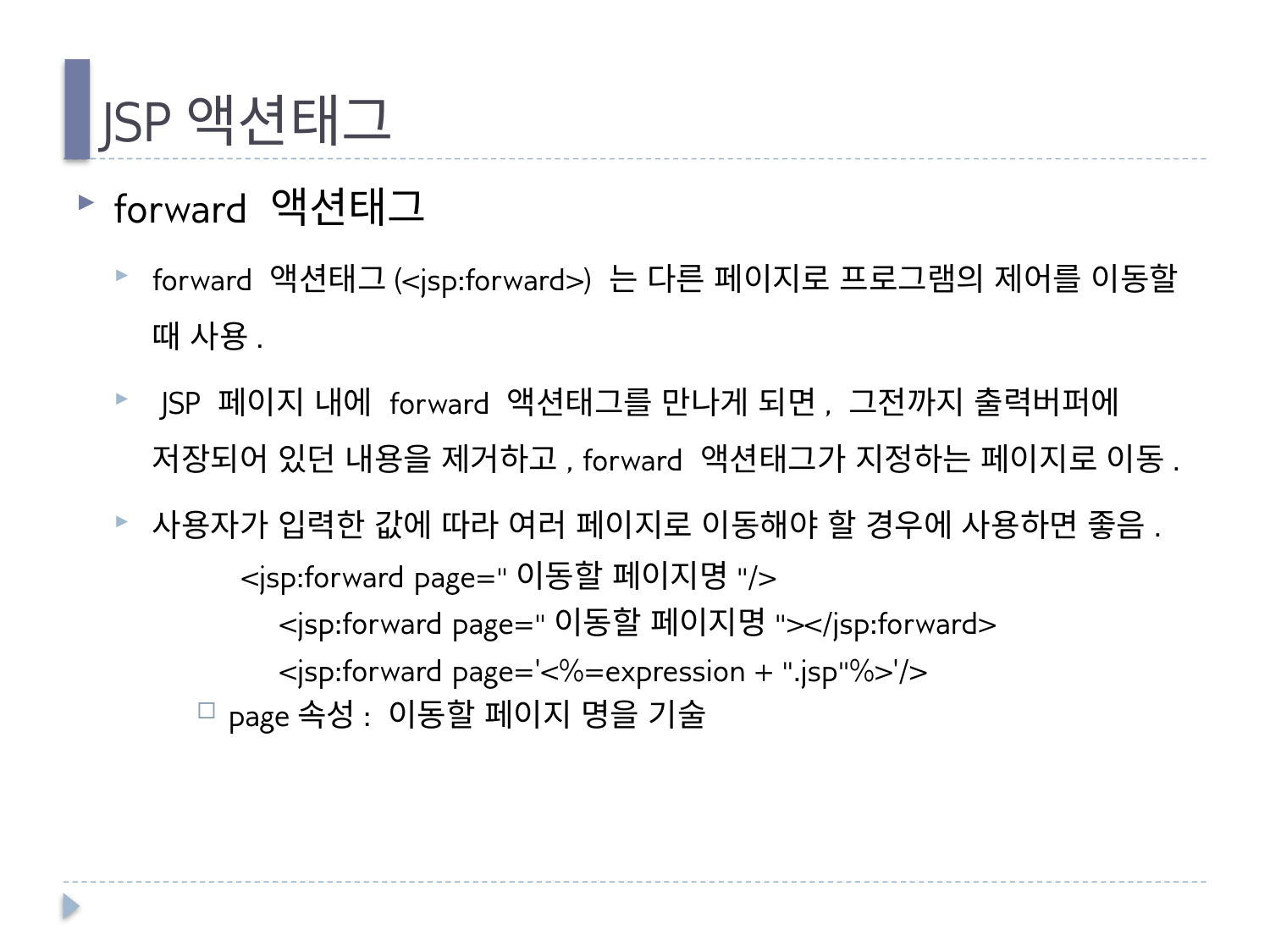

# JSP액션태그
forward 액션태그
forward 액션태그(<jsp:forward>) 는 다른 페이지로 프로그램의 제어를 이동할 때 사용.
 JSP 페이지 내에 forward 액션태그를 만나게 되면, 그전까지 출력버퍼에 저장되어 있던 내용을 제거하고, forward 액션태그가 지정하는 페이지로 이동.
사용자가 입력한 값에 따라 여러 페이지로 이동해야 할 경우에 사용하면 좋음.
	<jsp:forward page="이동할 페이지명"/>
		<jsp:forward page="이동할 페이지명"></jsp:forward>
		<jsp:forward page='<%=expression + ".jsp"%>'/>
page속성: 이동할 페이지 명을 기술